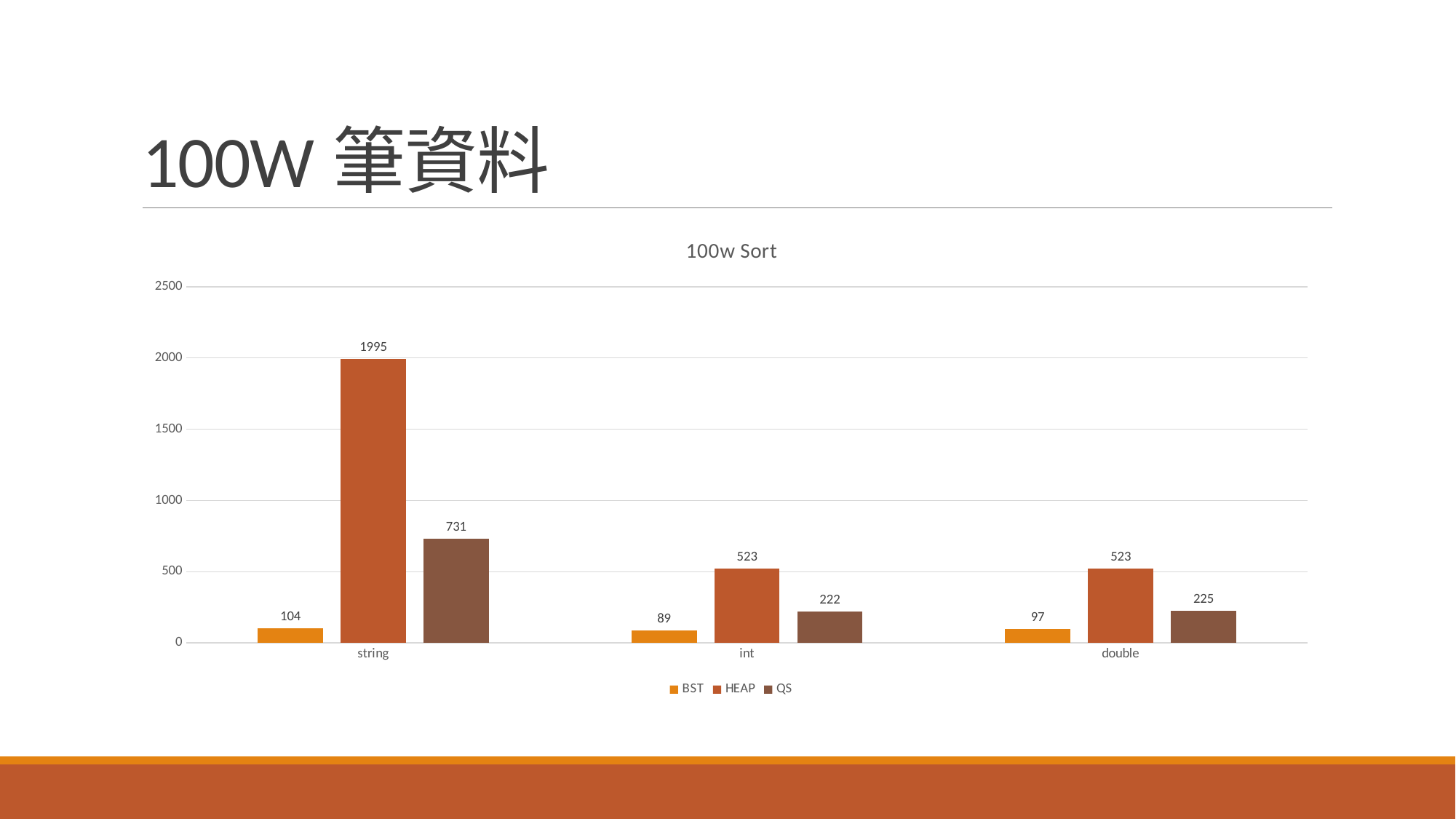

# 100W筆資料

### Chart: 100w Sort

| Category | BST | HEAP | QS |
|---|---|---|---|
| string | 104.0 | 1995.0 | 731.0 |
| int | 89.0 | 523.0 | 222.0 |
| double | 97.0 | 523.0 | 225.0 |